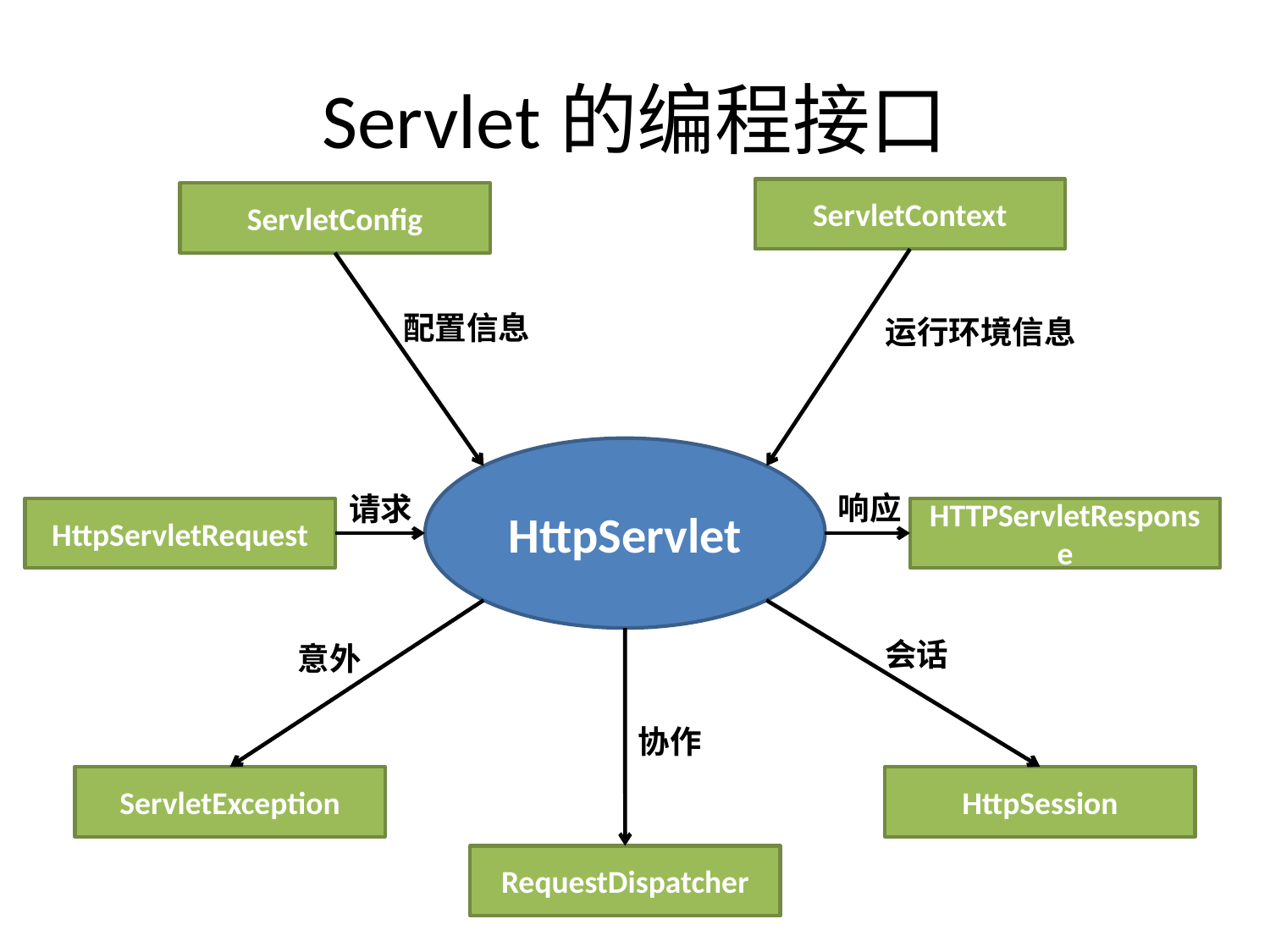

# Servlet的编程接口
ServletContext
ServletConfig
配置信息
运行环境信息
HttpServlet
响应
请求
HttpServletRequest
HTTPServletResponse
会话
意外
协作
ServletException
HttpSession
RequestDispatcher